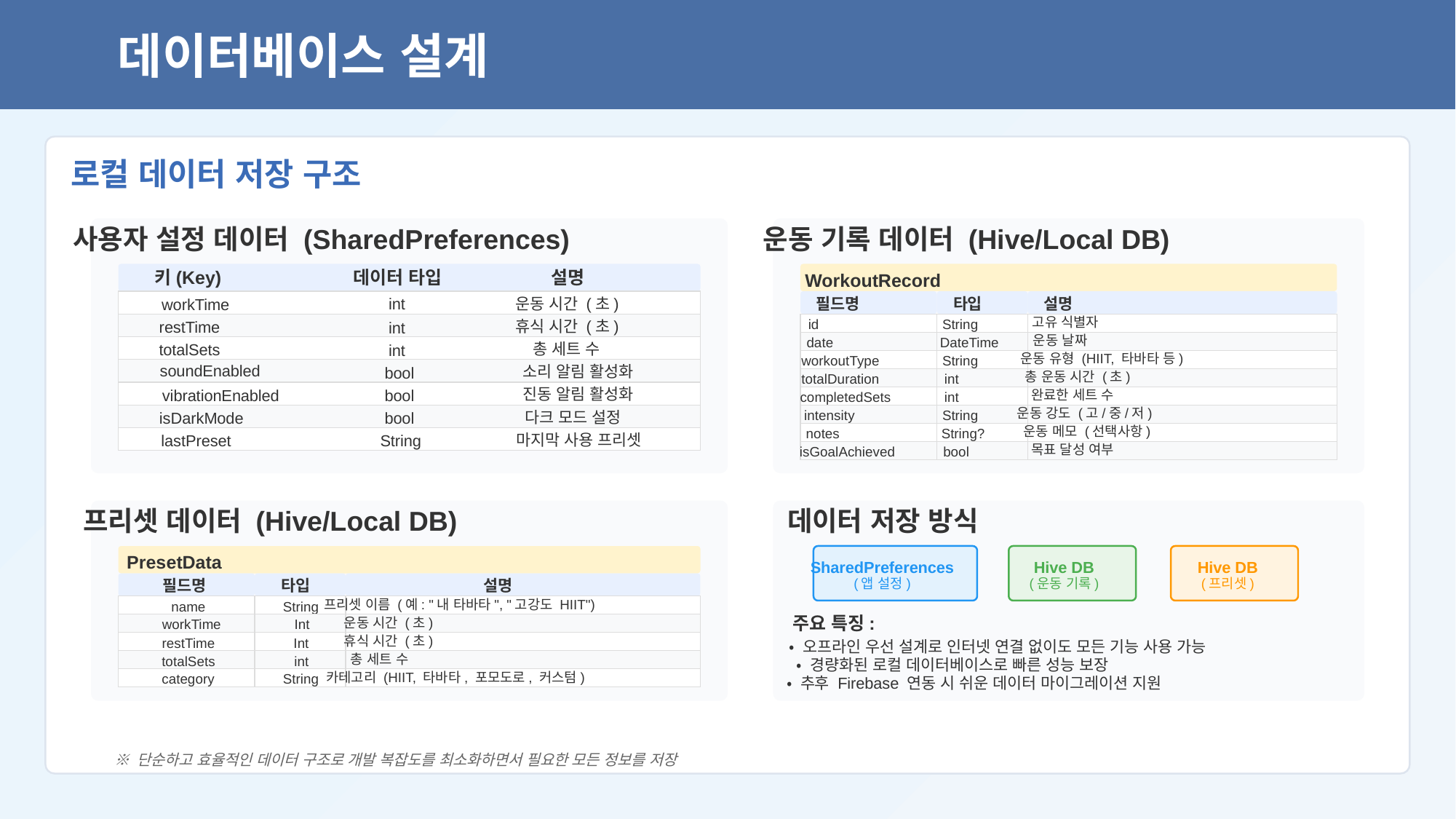

데이터베이스 설계

로컬 데이터 저장 구조
사용자 설정 데이터 (SharedPreferences)
운동 기록 데이터 (Hive/Local DB)

   키(Key)
     데이터 타입
                설명
WorkoutRecord

                int
            운동 시간 (초)
필드명
타입
설명
     workTime

고유 식별자
id
String
            휴식 시간 (초)
     restTime
                int

운동 날짜
date
DateTime

              총 세트 수
     totalSets
                int

운동 유형 (HIIT, 타바타 등)
workoutType
String

     soundEnabled
            소리 알림 활성화
               bool

총 운동 시간 (초)
totalDuration
int

            진동 알림 활성화
     vibrationEnabled
               bool
완료한 세트 수

completedSets
int

운동 강도 (고/중/저)
intensity
String
            다크 모드 설정
     isDarkMode
               bool

운동 메모 (선택사항)
notes
String?

          마지막 사용 프리셋
     lastPreset
              String

목표 달성 여부
isGoalAchieved
bool

프리셋 데이터 (Hive/Local DB)
데이터 저장 방식

PresetData

SharedPreferences
Hive DB
Hive DB
(앱 설정)
(운동 기록)
(프리셋)
필드명
타입
                       설명

프리셋 이름 (예: "내 타바타", "고강도 HIIT")
           name
     String

주요 특징:
운동 시간 (초)
         workTime
        Int

휴식 시간 (초)
         restTime
        Int
• 오프라인 우선 설계로 인터넷 연결 없이도 모든 기능 사용 가능

총 세트 수
         totalSets
        int
• 경량화된 로컬 데이터베이스로 빠른 성능 보장

카테고리 (HIIT, 타바타, 포모도로, 커스텀)
         category
     String
• 추후 Firebase 연동 시 쉬운 데이터 마이그레이션 지원

※ 단순하고 효율적인 데이터 구조로 개발 복잡도를 최소화하면서 필요한 모든 정보를 저장